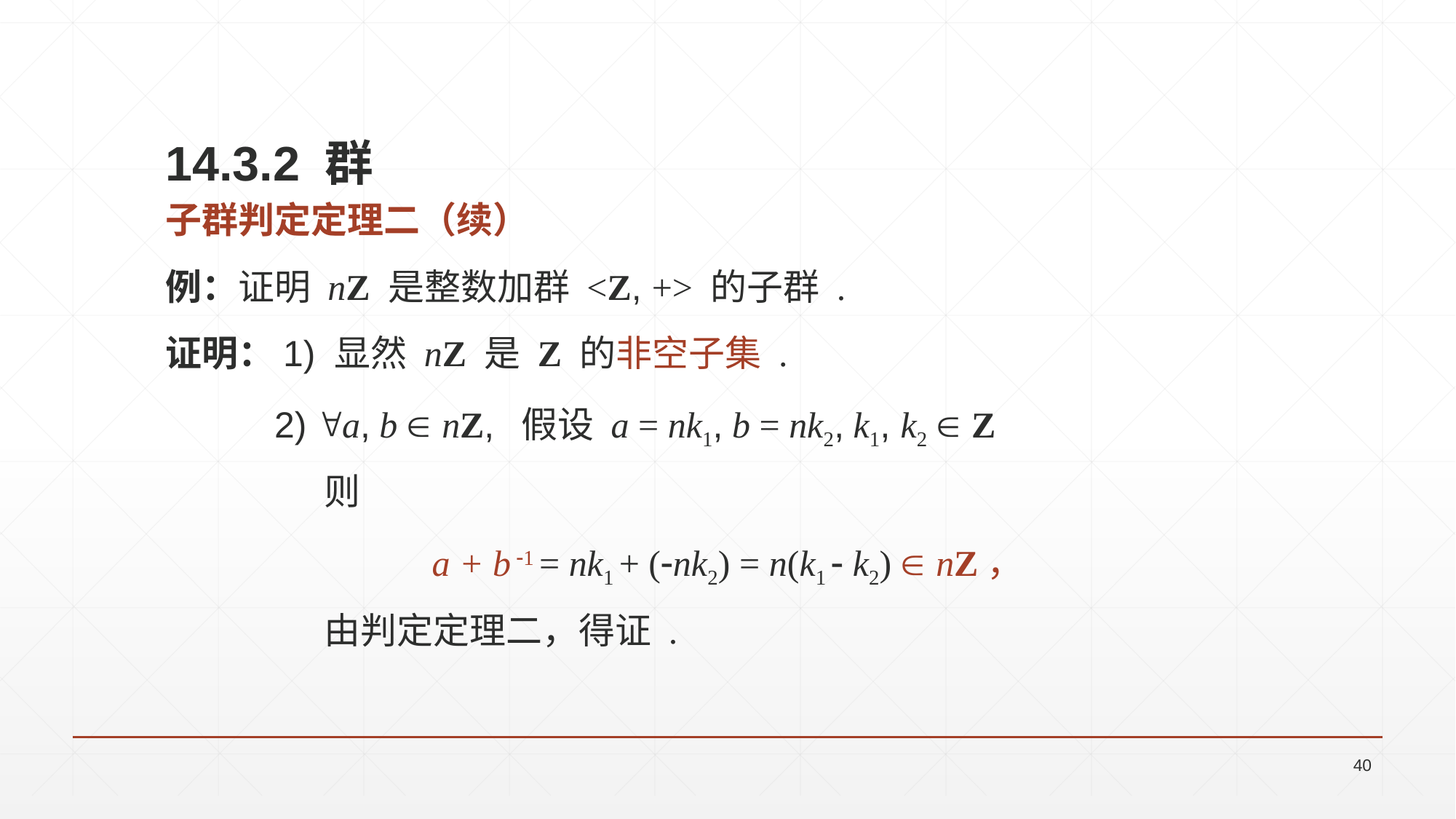

14.3.2 群
子群判定定理二（续）
例：证明 nZ 是整数加群 <Z, +> 的子群 .
证明：1) 显然 nZ 是 Z 的非空子集 .
	2) ∀a, b ∈ nZ,  假设 a = nk1, b = nk2, k1, k2 ∈ Z
	     则
a + b −1 = nk1 + (−nk2) = n(k1 − k2) ∈ nZ，
	     由判定定理二，得证 .
40